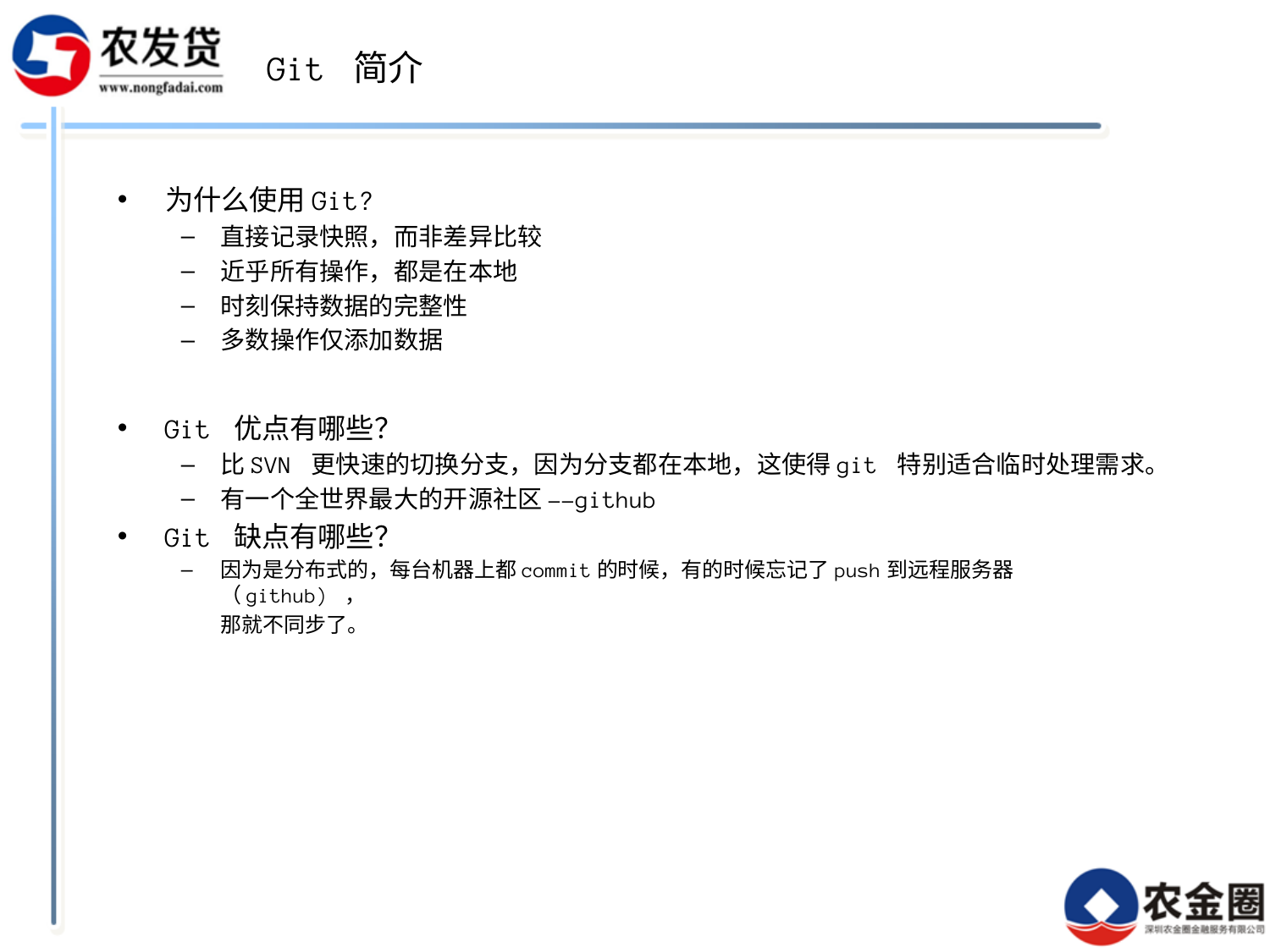

# Git 简介
为什么使用Git?
直接记录快照，而非差异比较
近乎所有操作，都是在本地
时刻保持数据的完整性
多数操作仅添加数据

Git 优点有哪些？
比SVN 更快速的切换分支，因为分支都在本地，这使得git 特别适合临时处理需求。
有一个全世界最大的开源社区--github
Git 缺点有哪些？
因为是分布式的，每台机器上都commit的时候，有的时候忘记了push到远程服务器（github) ，
	那就不同步了。